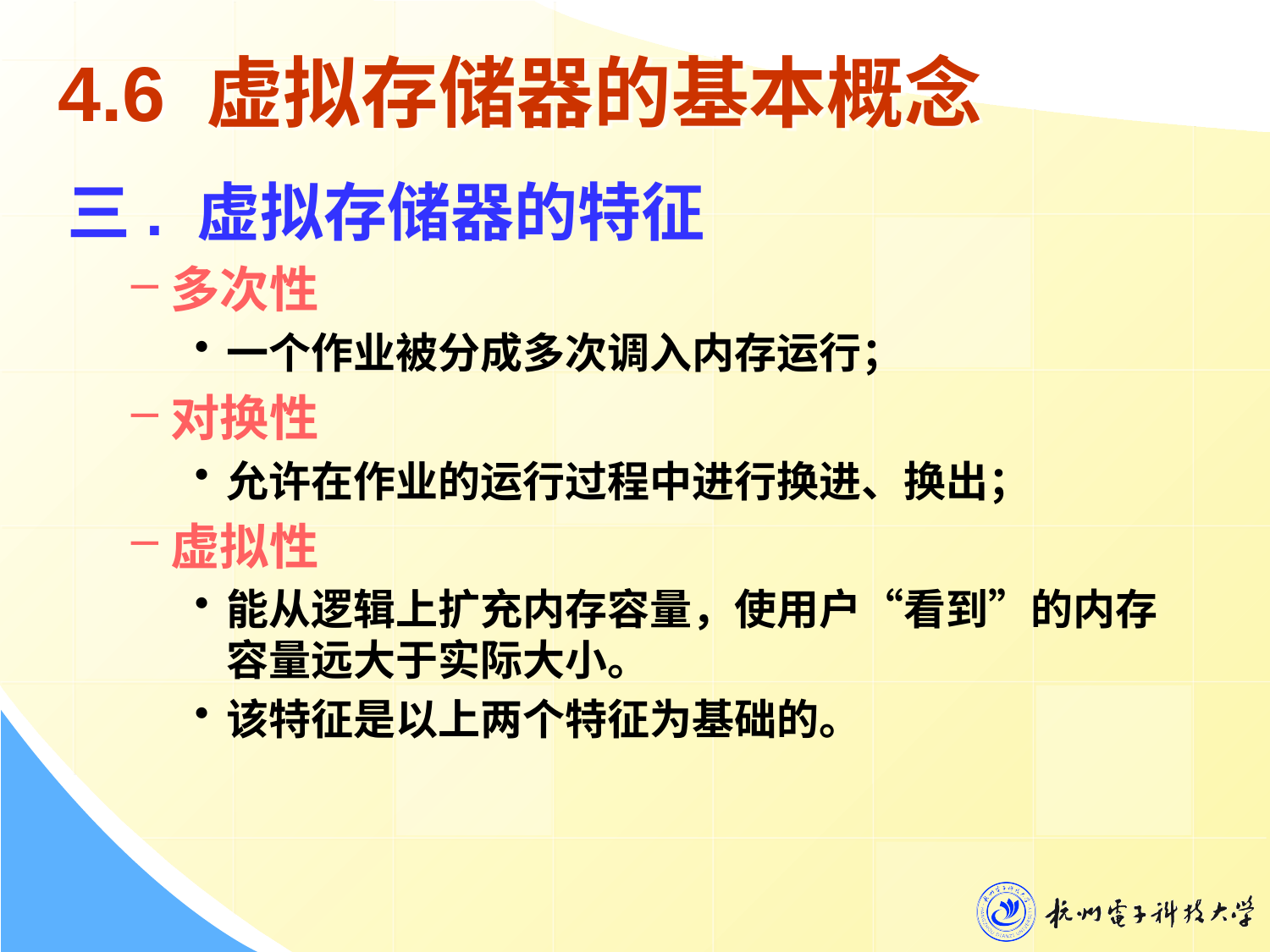

# 4.6 虚拟存储器的基本概念
三. 虚拟存储器的特征
多次性
一个作业被分成多次调入内存运行；
对换性
允许在作业的运行过程中进行换进、换出；
虚拟性
能从逻辑上扩充内存容量，使用户“看到”的内存容量远大于实际大小。
该特征是以上两个特征为基础的。